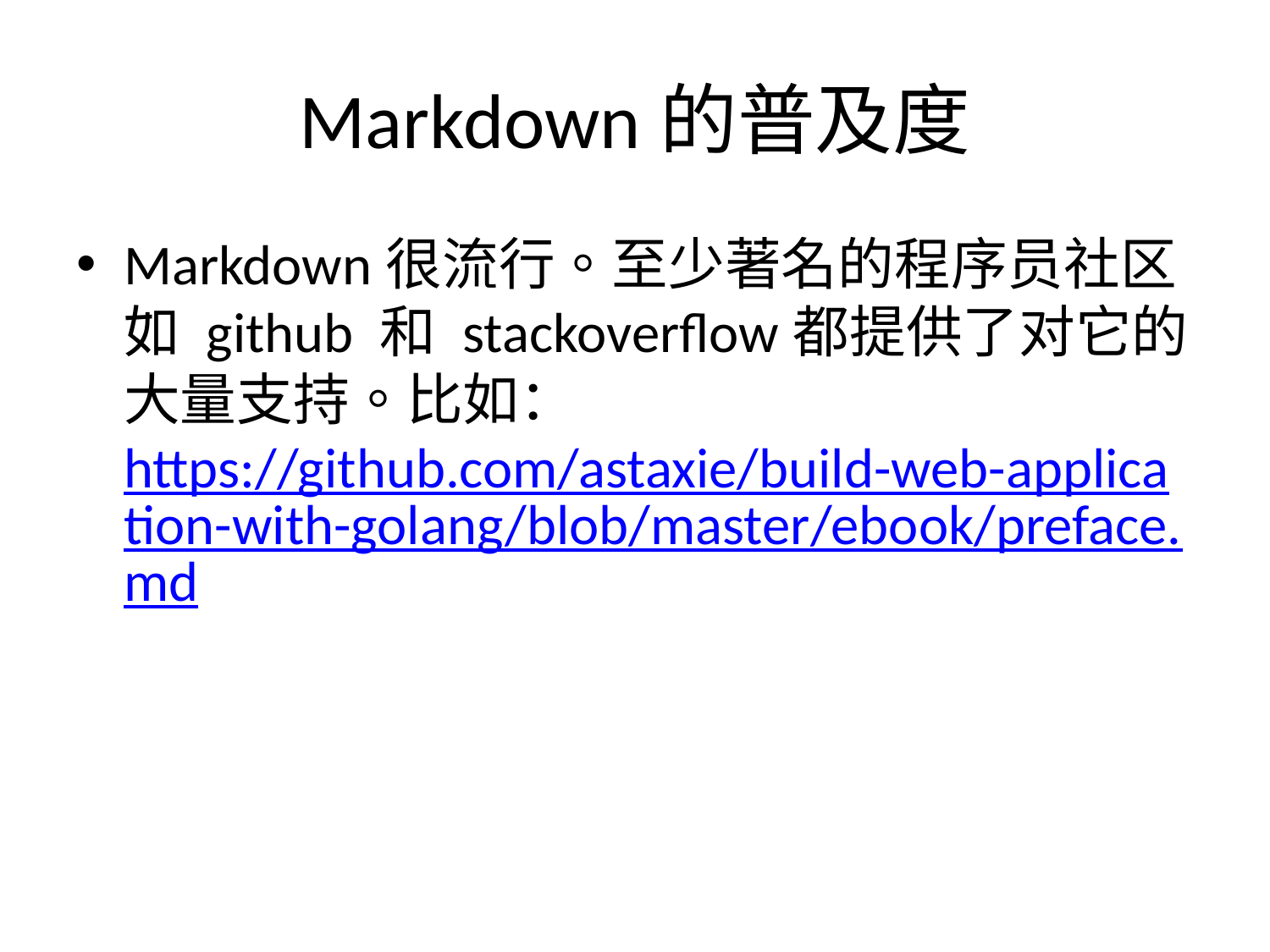

# Markdown的普及度
Markdown很流行。至少著名的程序员社区如 github 和 stackoverflow都提供了对它的大量支持。比如：
https://github.com/astaxie/build-web-application-with-golang/blob/master/ebook/preface.md